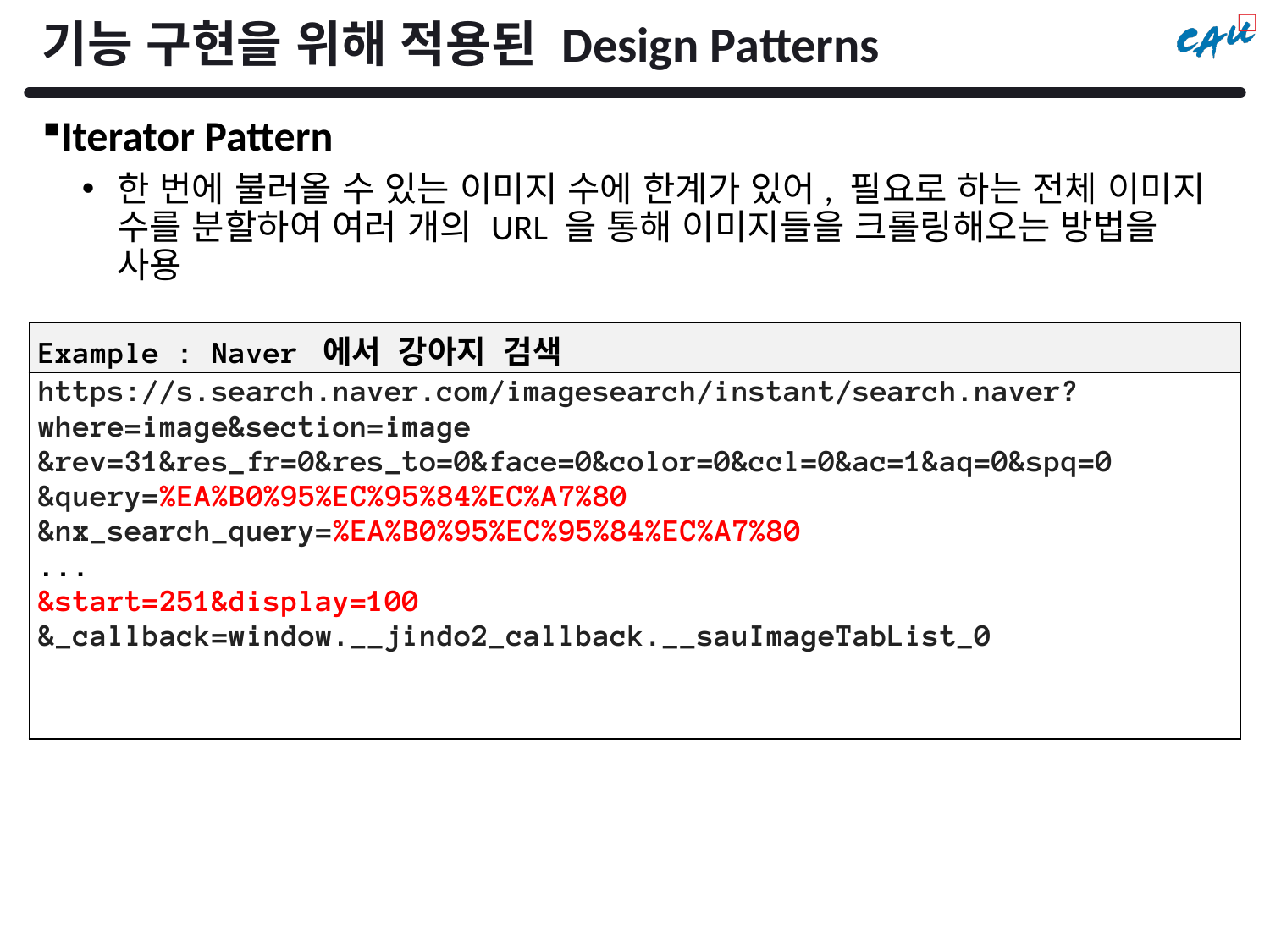

# 기능 구현을 위해 적용된 Design Patterns
Iterator Pattern
한 번에 불러올 수 있는 이미지 수에 한계가 있어, 필요로 하는 전체 이미지 수를 분할하여 여러 개의 URL 을 통해 이미지들을 크롤링해오는 방법을 사용

| Example : Naver 에서 강아지 검색 |
| --- |
| https://s.search.naver.com/imagesearch/instant/search.naver? where=image&section=image &rev=31&res\_fr=0&res\_to=0&face=0&color=0&ccl=0&ac=1&aq=0&spq=0 &query=%EA%B0%95%EC%95%84%EC%A7%80 &nx\_search\_query=%EA%B0%95%EC%95%84%EC%A7%80 ... &start=251&display=100 &\_callback=window.\_\_jindo2\_callback.\_\_sauImageTabList\_0 |